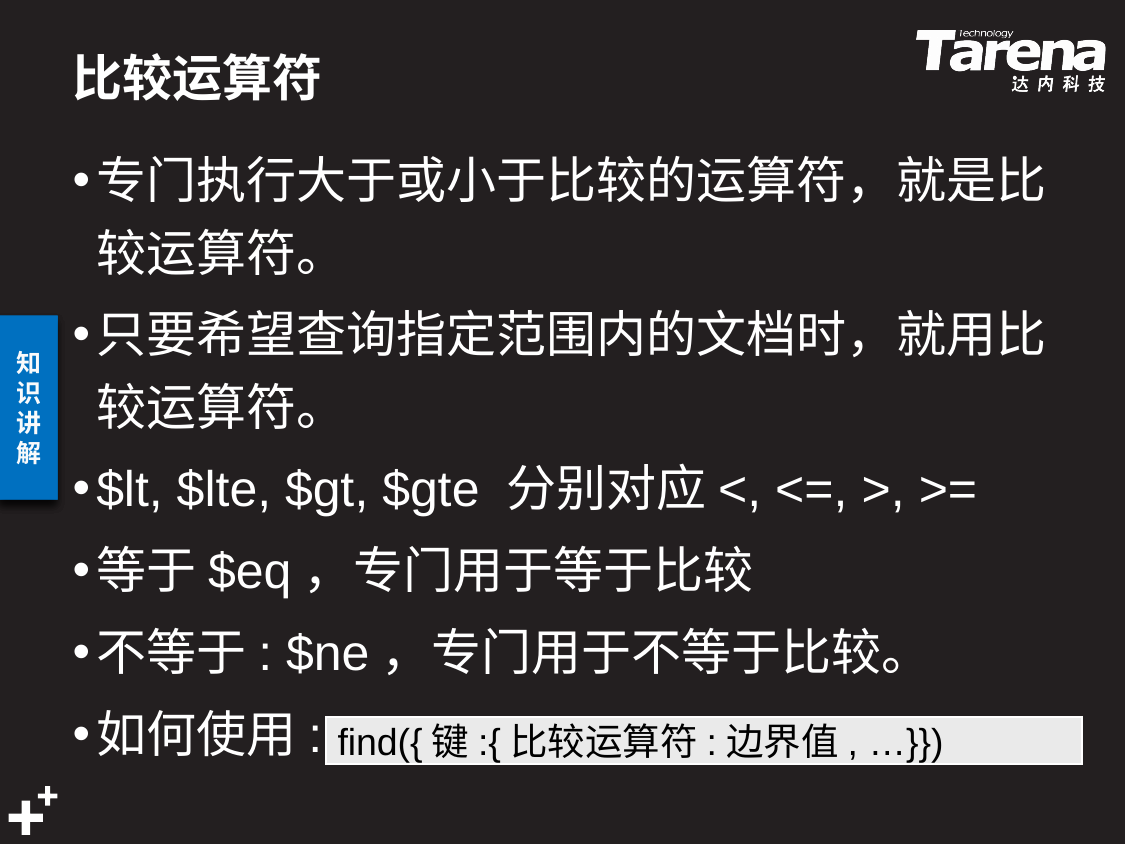

# 比较运算符
专门执行大于或小于比较的运算符，就是比较运算符。
只要希望查询指定范围内的文档时，就用比较运算符。
$lt, $lte, $gt, $gte 分别对应<, <=, >, >=
等于$eq，专门用于等于比较
不等于: $ne，专门用于不等于比较。
如何使用:
find({键:{比较运算符:边界值, …}})